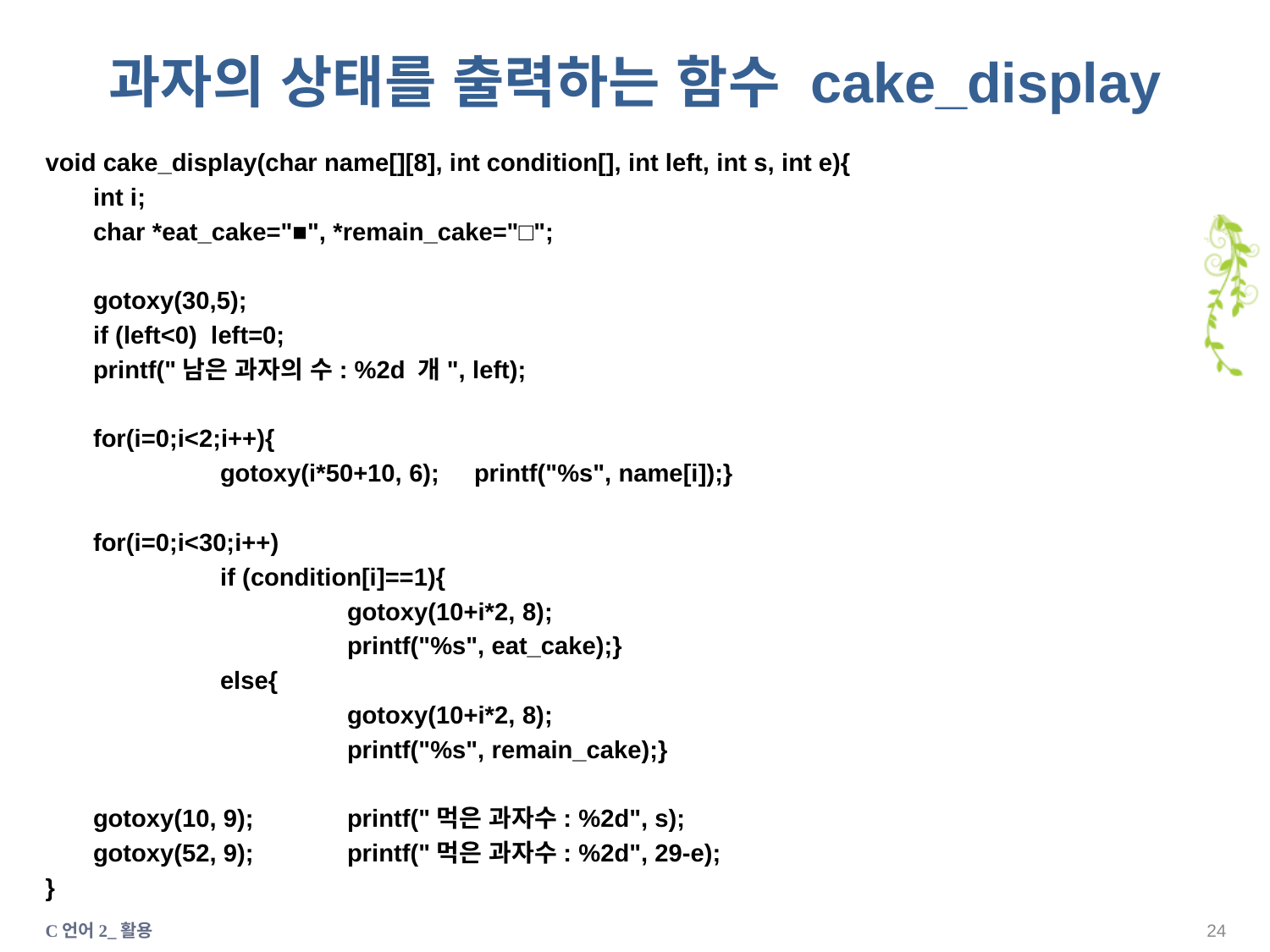

# 과자의 상태를 출력하는 함수 cake_display
void cake_display(char name[][8], int condition[], int left, int s, int e){
	int i;
	char *eat_cake="■", *remain_cake="□";

	gotoxy(30,5);
	if (left<0)  left=0;
	printf("남은 과자의 수: %2d 개", left);

	for(i=0;i<2;i++){
		gotoxy(i*50+10, 6); 	printf("%s", name[i]);}

	for(i=0;i<30;i++)
		if (condition[i]==1){
			gotoxy(10+i*2, 8);
			printf("%s", eat_cake);}
		else{
			gotoxy(10+i*2, 8);
			printf("%s", remain_cake);}

	gotoxy(10, 9); 	printf("먹은 과자수: %2d", s);
	gotoxy(52, 9);	printf("먹은 과자수: %2d", 29-e);
}

C언어2_활용
24